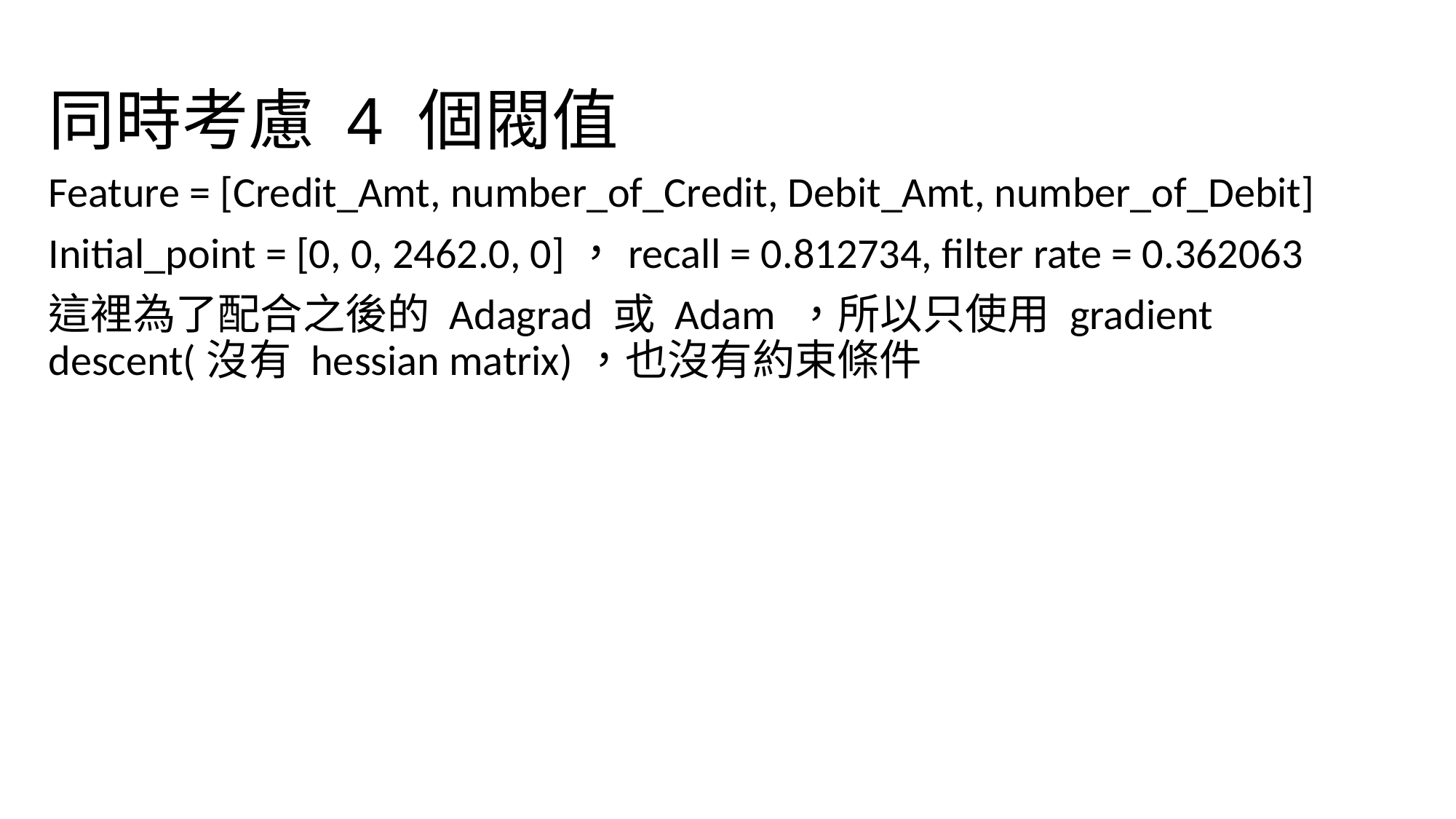

# 同時考慮 4 個閥值
Feature = [Credit_Amt, number_of_Credit, Debit_Amt, number_of_Debit]
Initial_point = [0, 0, 2462.0, 0]，recall = 0.812734, filter rate = 0.362063
這裡為了配合之後的 Adagrad 或 Adam ，所以只使用 gradient descent(沒有 hessian matrix)，也沒有約束條件